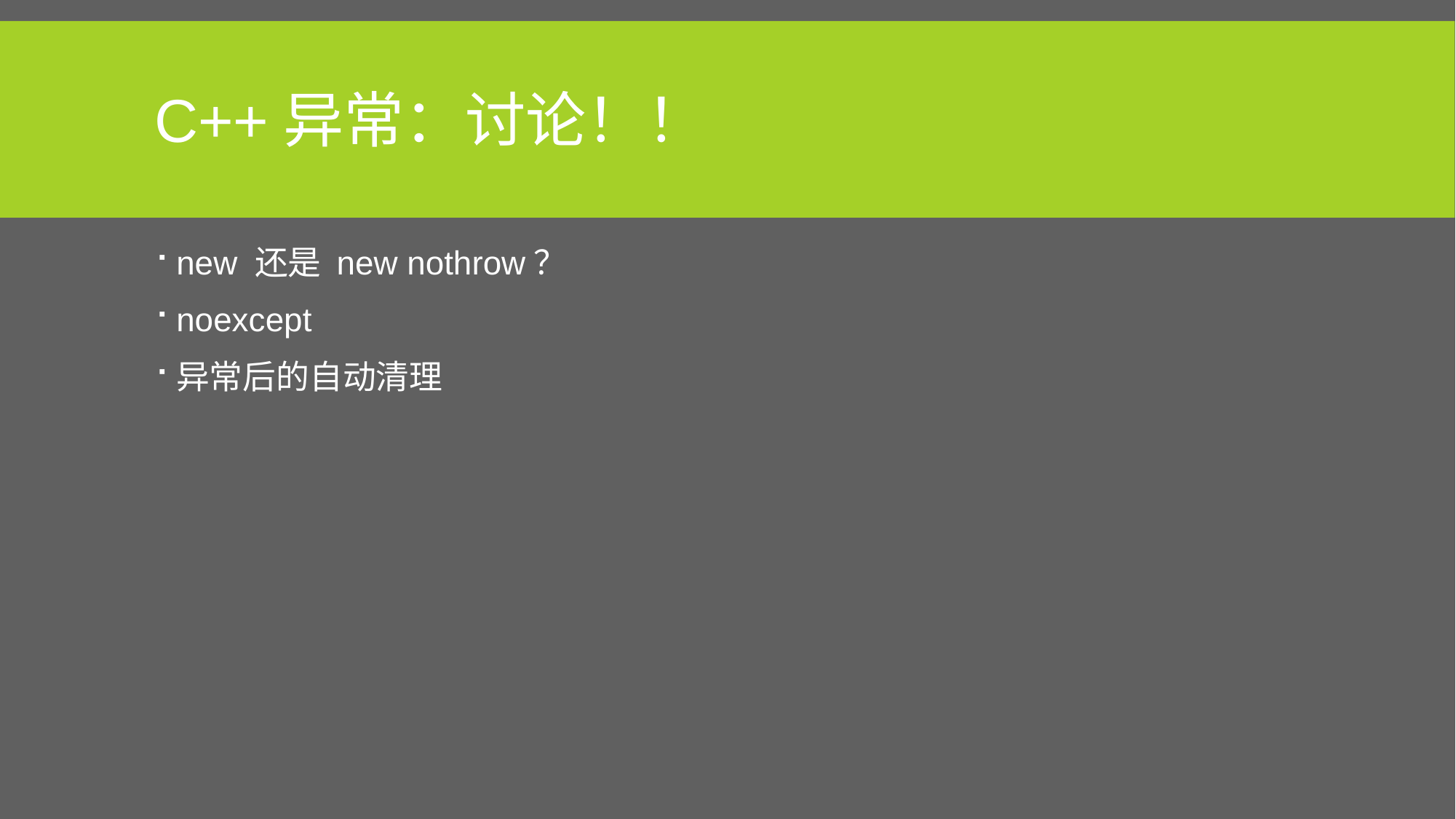

# C++异常：讨论！！
new 还是 new nothrow？
noexcept
异常后的自动清理